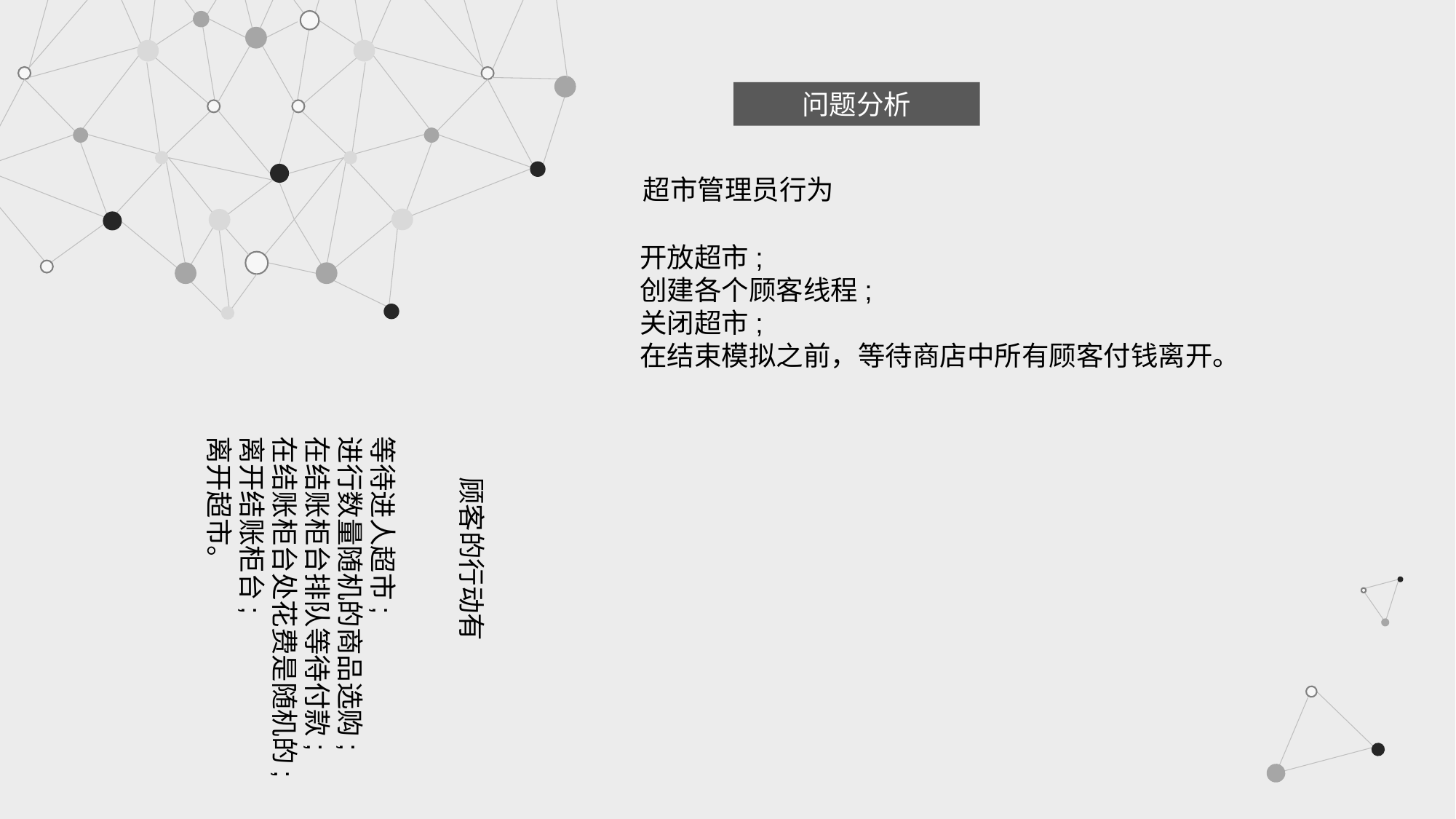

问题分析

超市管理员行为

开放超市;
创建各个顾客线程;
关闭超市;
在结束模拟之前，等待商店中所有顾客付钱离开。

等待进人超市;
进行数量随机的商品选购;
在结账柜台排队等待付款;
在结账柜台处花费是随机的;
离开结账柜台;
离开超市。

顾客的行动有